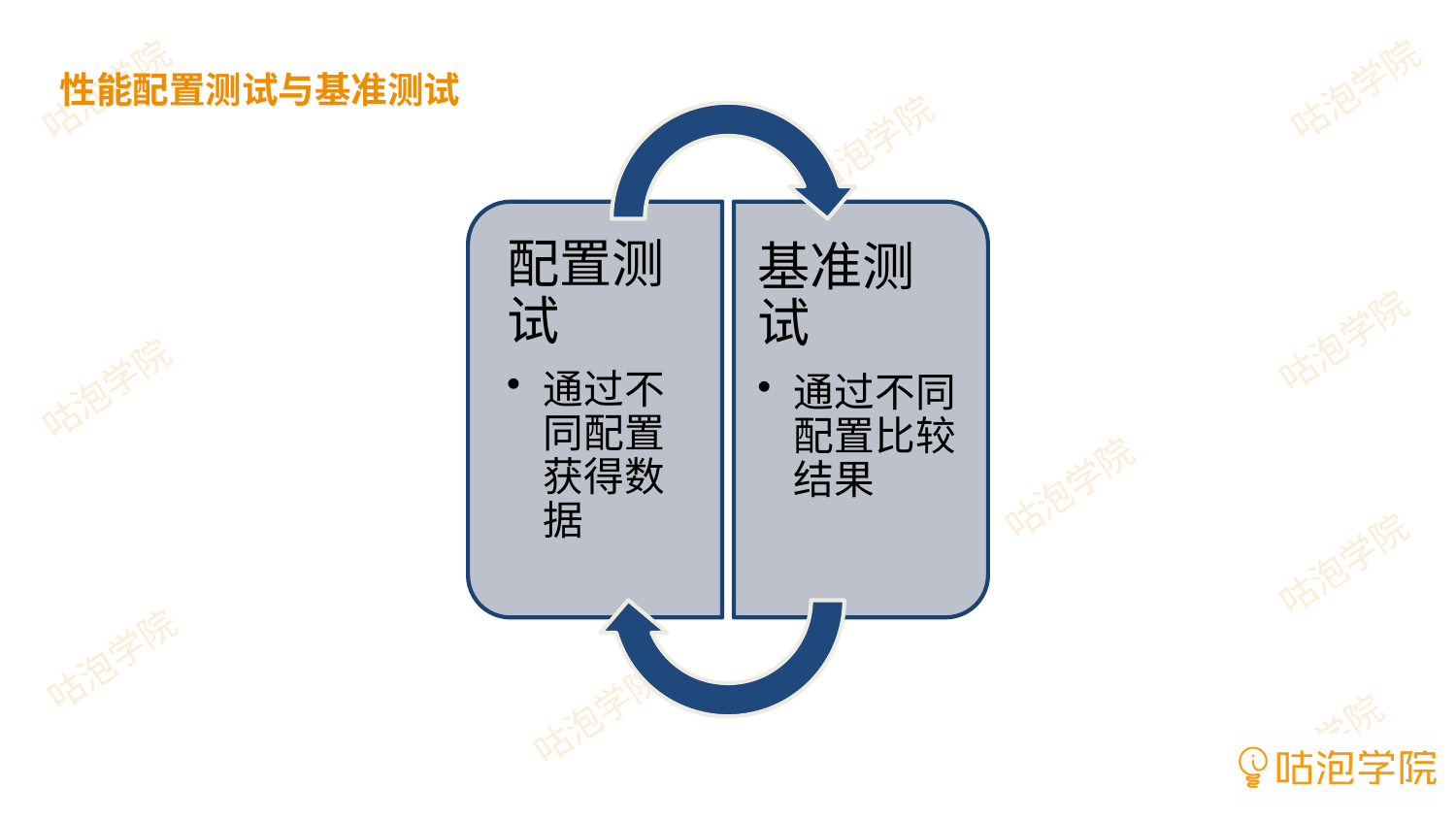

性能配置测试与基准测试

配置测试
通过不同配置获得数据
基准测试
通过不同配置比较结果